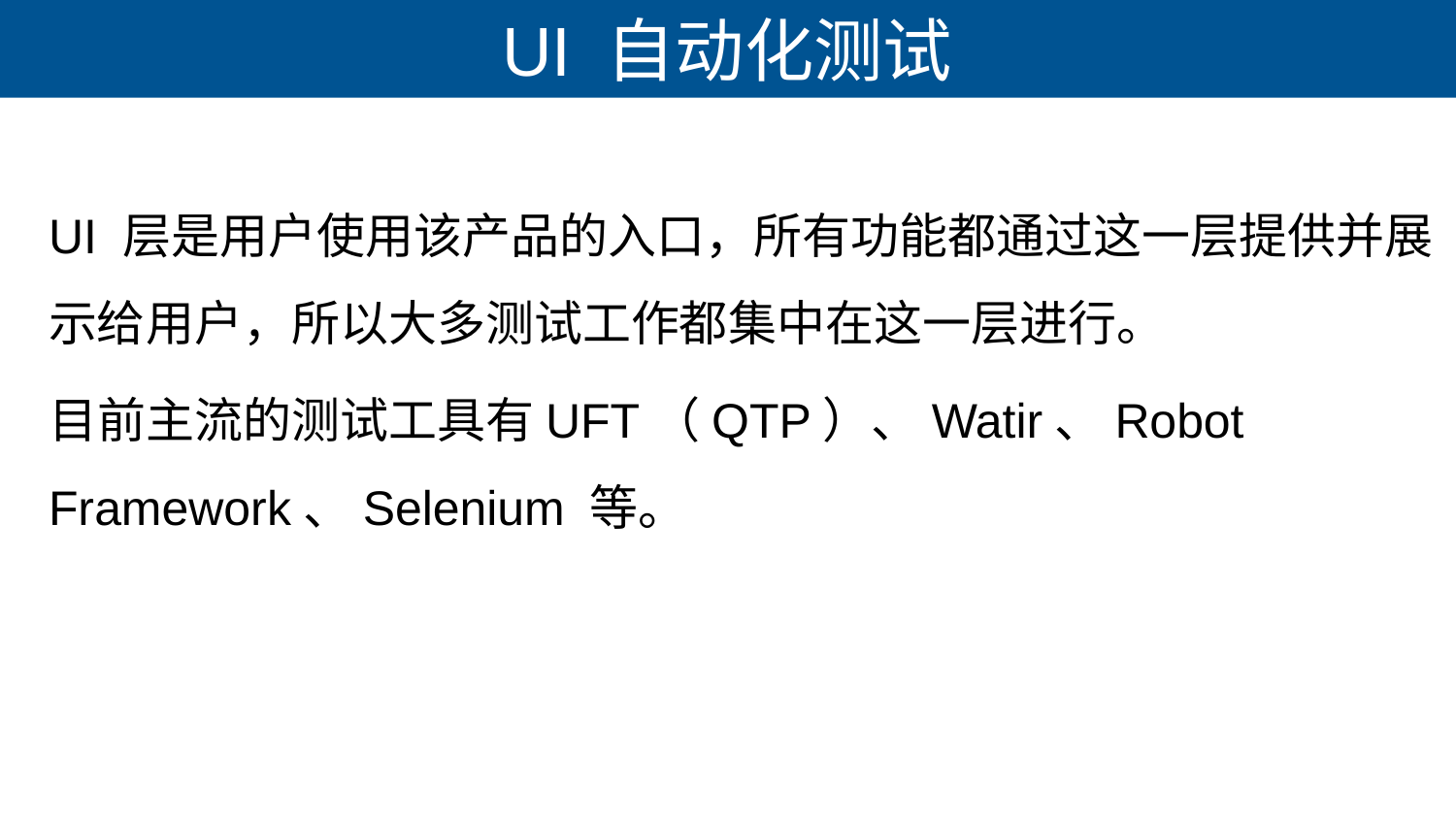

# UI 自动化测试
UI 层是用户使用该产品的入口，所有功能都通过这一层提供并展示给用户，所以大多测试工作都集中在这一层进行。
目前主流的测试工具有UFT（QTP）、Watir、Robot Framework、Selenium 等。